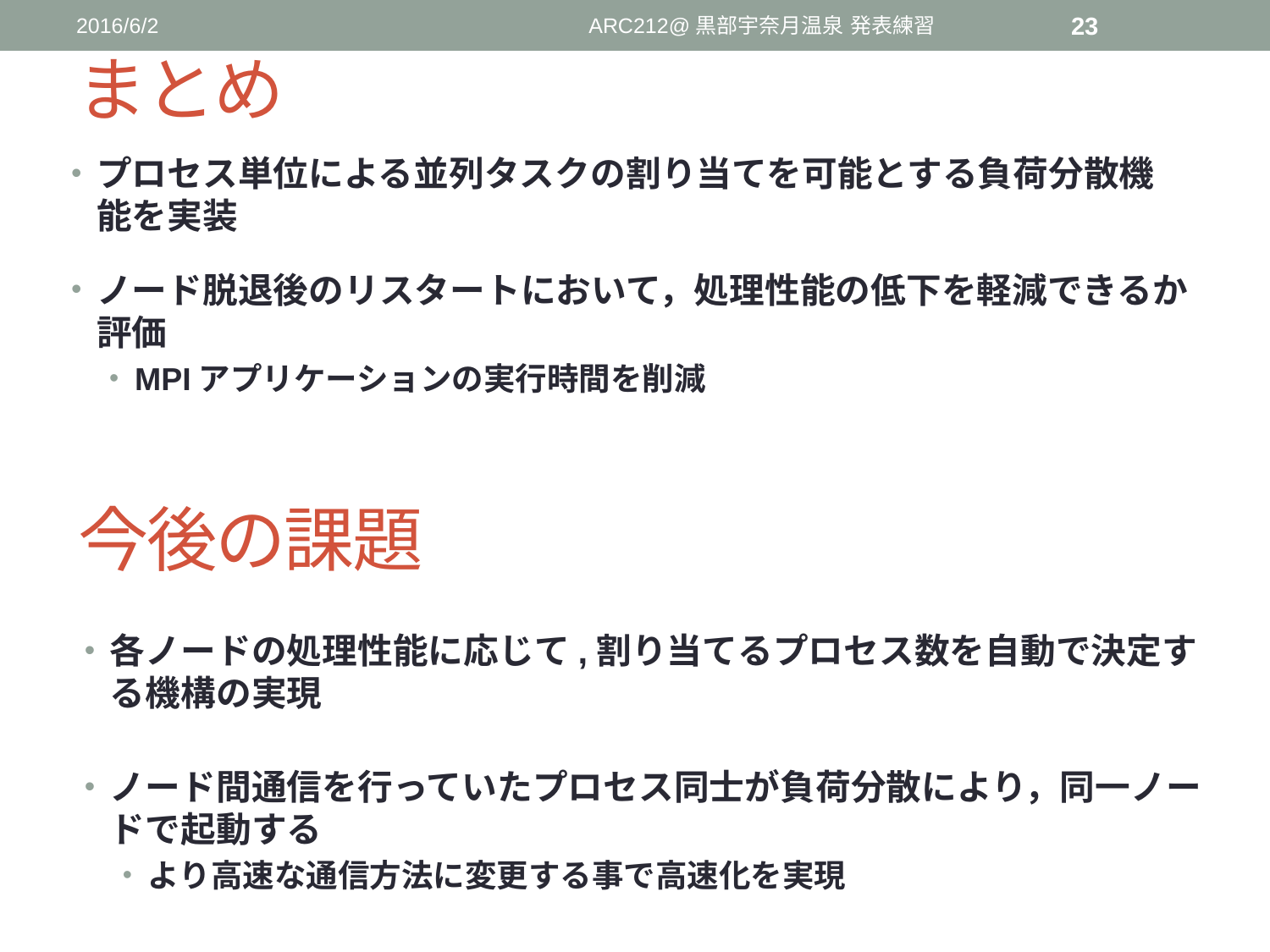

2016/6/2
ARC212@黒部宇奈月温泉 発表練習
23
まとめ

プロセス単位による並列タスクの割り当てを可能とする負荷分散機能を実装

ノード脱退後のリスタートにおいて，処理性能の低下を軽減できるか評価
MPIアプリケーションの実行時間を削減
今後の課題
各ノードの処理性能に応じて,割り当てるプロセス数を自動で決定する機構の実現

ノード間通信を行っていたプロセス同士が負荷分散により，同一ノードで起動する
より高速な通信方法に変更する事で高速化を実現